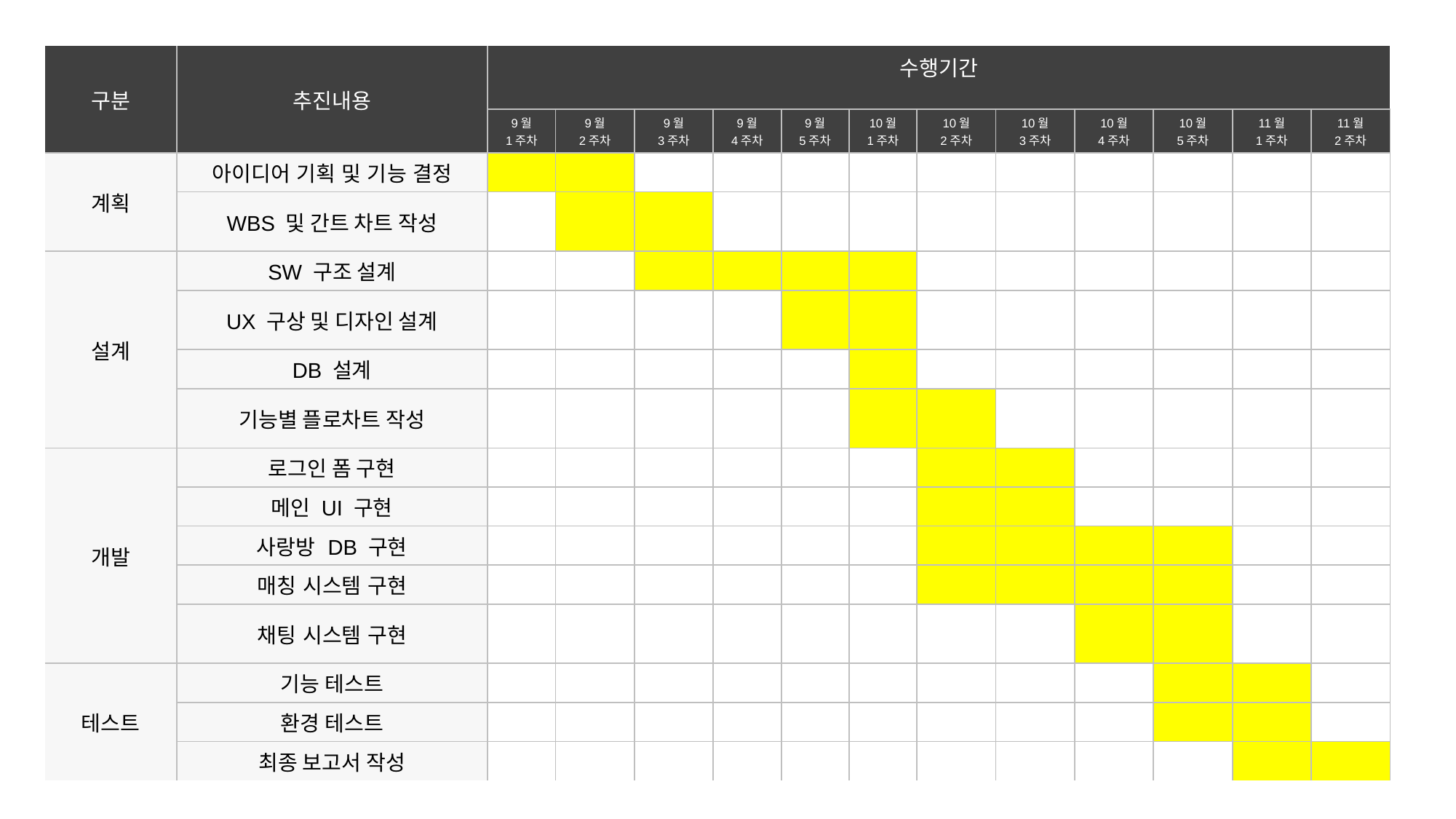

| 구분 | 추진내용 | 수행기간 |  |  |  |  |  |  |  |  |  |  |  |
| --- | --- | --- | --- | --- | --- | --- | --- | --- | --- | --- | --- | --- | --- |
|  |  | 9월 1주차 | 9월 2주차 | 9월 3주차 | 9월 4주차 | 9월 5주차 | 10월 1주차 | 10월 2주차 | 10월 3주차 | 10월 4주차 | 10월 5주차 | 11월 1주차 | 11월 2주차 |
| 계획 | 아이디어 기획 및 기능 결정 |  |  |  |  |  |  |  |  |  |  |  |  |
|  | WBS 및 간트 차트 작성 |  |  |  |  |  |  |  |  |  |  |  |  |
| 설계 | SW 구조 설계 |  |  |  |  |  |  |  |  |  |  |  |  |
|  | UX 구상 및 디자인 설계 |  |  |  |  |  |  |  |  |  |  |  |  |
|  | DB 설계 |  |  |  |  |  |  |  |  |  |  |  |  |
|  | 기능별 플로차트 작성 |  |  |  |  |  |  |  |  |  |  |  |  |
| 개발 | 로그인 폼 구현 |  |  |  |  |  |  |  |  |  |  |  |  |
|  | 메인 UI 구현 |  |  |  |  |  |  |  |  |  |  |  |  |
|  | 사랑방 DB 구현 |  |  |  |  |  |  |  |  |  |  |  |  |
|  | 매칭 시스템 구현 |  |  |  |  |  |  |  |  |  |  |  |  |
|  | 채팅 시스템 구현 |  |  |  |  |  |  |  |  |  |  |  |  |
| 테스트 | 기능 테스트 |  |  |  |  |  |  |  |  |  |  |  |  |
|  | 환경 테스트 |  |  |  |  |  |  |  |  |  |  |  |  |
|  | 최종 보고서 작성 |  |  |  |  |  |  |  |  |  |  |  |  |